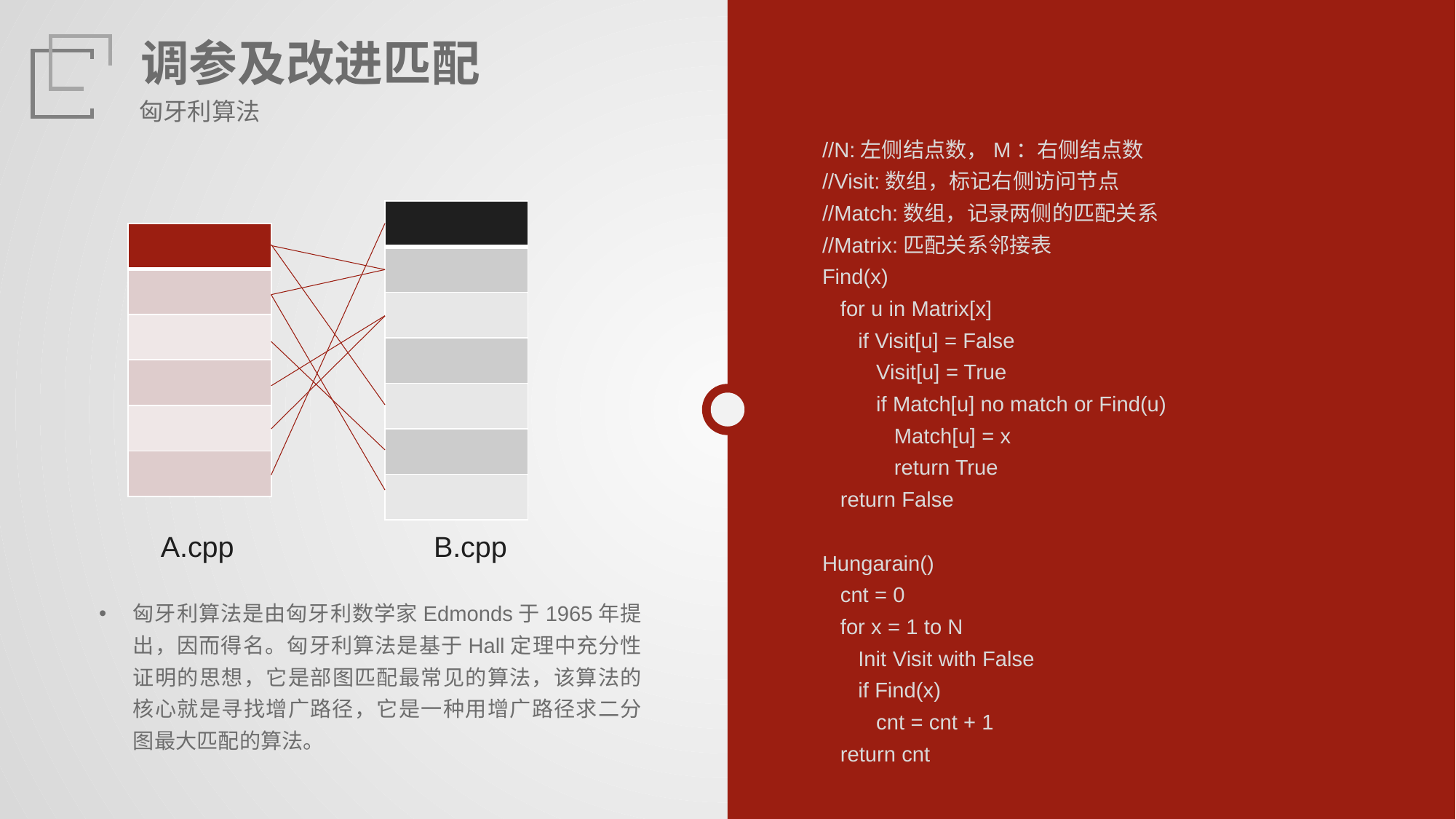

调参及改进匹配
匈牙利算法
//N:左侧结点数，M：右侧结点数
//Visit:数组，标记右侧访问节点
//Match:数组，记录两侧的匹配关系
//Matrix:匹配关系邻接表
Find(x)
   for u in Matrix[x]
      if Visit[u] = False
         Visit[u] = True
         if Match[u] no match or Find(u)
            Match[u] = x
            return True
   return False

Hungarain()
   cnt = 0
   for x = 1 to N
      Init Visit with False
      if Find(x)
         cnt = cnt + 1
   return cnt
|  |
| --- |
|  |
|  |
|  |
|  |
|  |
|  |
|  |
| --- |
|  |
|  |
|  |
|  |
|  |
A.cpp                         B.cpp
匈牙利算法是由匈牙利数学家Edmonds于1965年提出，因而得名。匈牙利算法是基于Hall定理中充分性证明的思想，它是部图匹配最常见的算法，该算法的核心就是寻找增广路径，它是一种用增广路径求二分图最大匹配的算法。